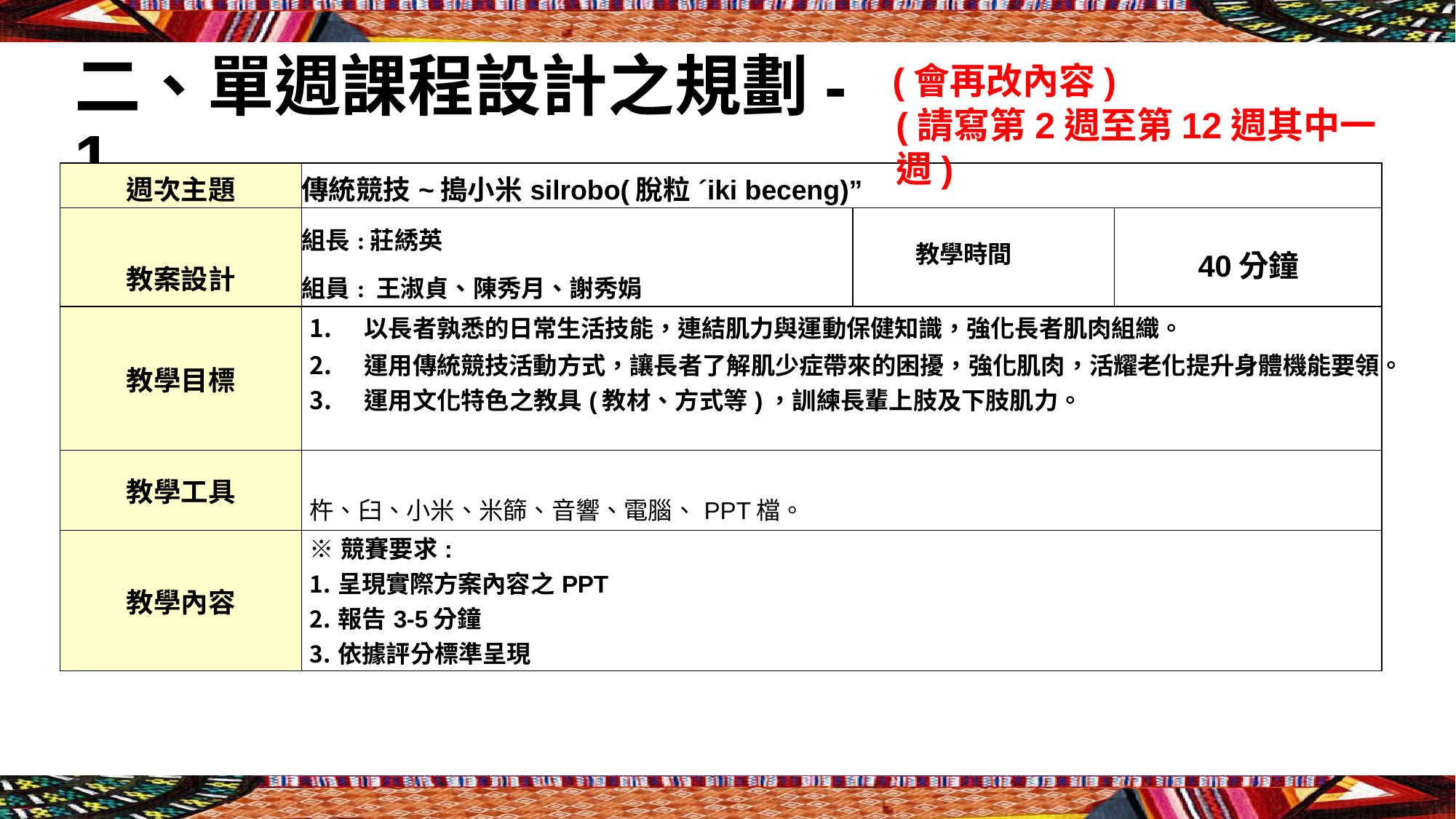

# 二、單週課程設計之規劃-1
(會再改內容)
(請寫第2週至第12週其中一週)
| 週次主題 | 傳統競技~搗小米silrobo(脫粒´iki beceng)” |  |  |
| --- | --- | --- | --- |
| 教案設計 | 組長:莊綉英 組員: 王淑貞、陳秀月、謝秀娟 | 教學時間 | 40分鐘 |
| 教學目標 | 以長者孰悉的日常生活技能，連結肌力與運動保健知識，強化長者肌肉組織。 運用傳統競技活動方式，讓長者了解肌少症帶來的困擾，強化肌肉，活耀老化提升身體機能要領。 運用文化特色之教具(教材、方式等)，訓練長輩上肢及下肢肌力。 |  |  |
| 教學工具 | 杵、臼、小米、米篩、音響、電腦、PPT檔。 |  |  |
| 教學內容 | ※競賽要求: 呈現實際方案內容之PPT 報告3-5分鐘 依據評分標準呈現 |  |  |